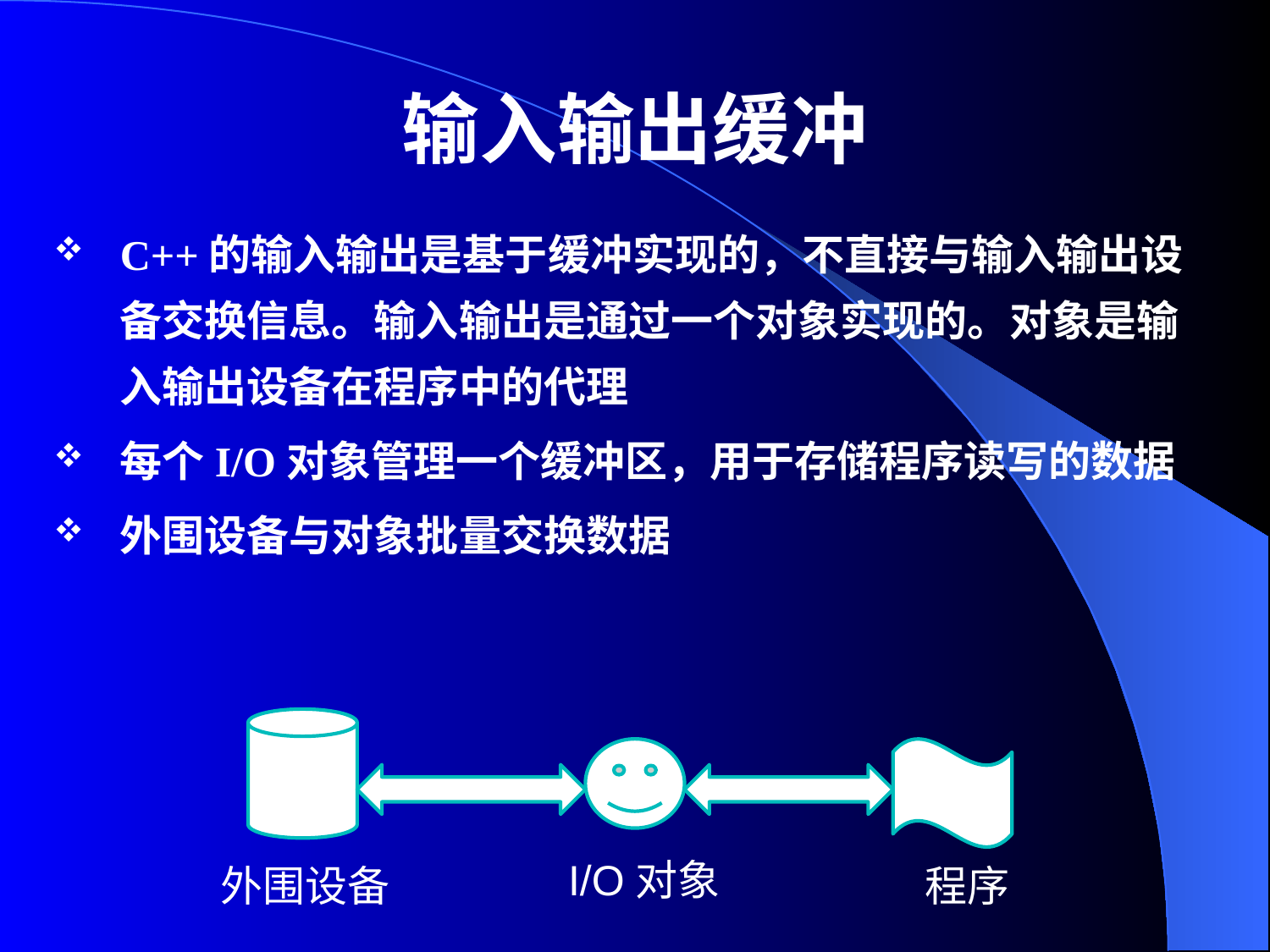

# 输入输出缓冲
C++的输入输出是基于缓冲实现的，不直接与输入输出设备交换信息。输入输出是通过一个对象实现的。对象是输入输出设备在程序中的代理
每个I/O对象管理一个缓冲区，用于存储程序读写的数据
外围设备与对象批量交换数据

I/O对象
外围设备
程序